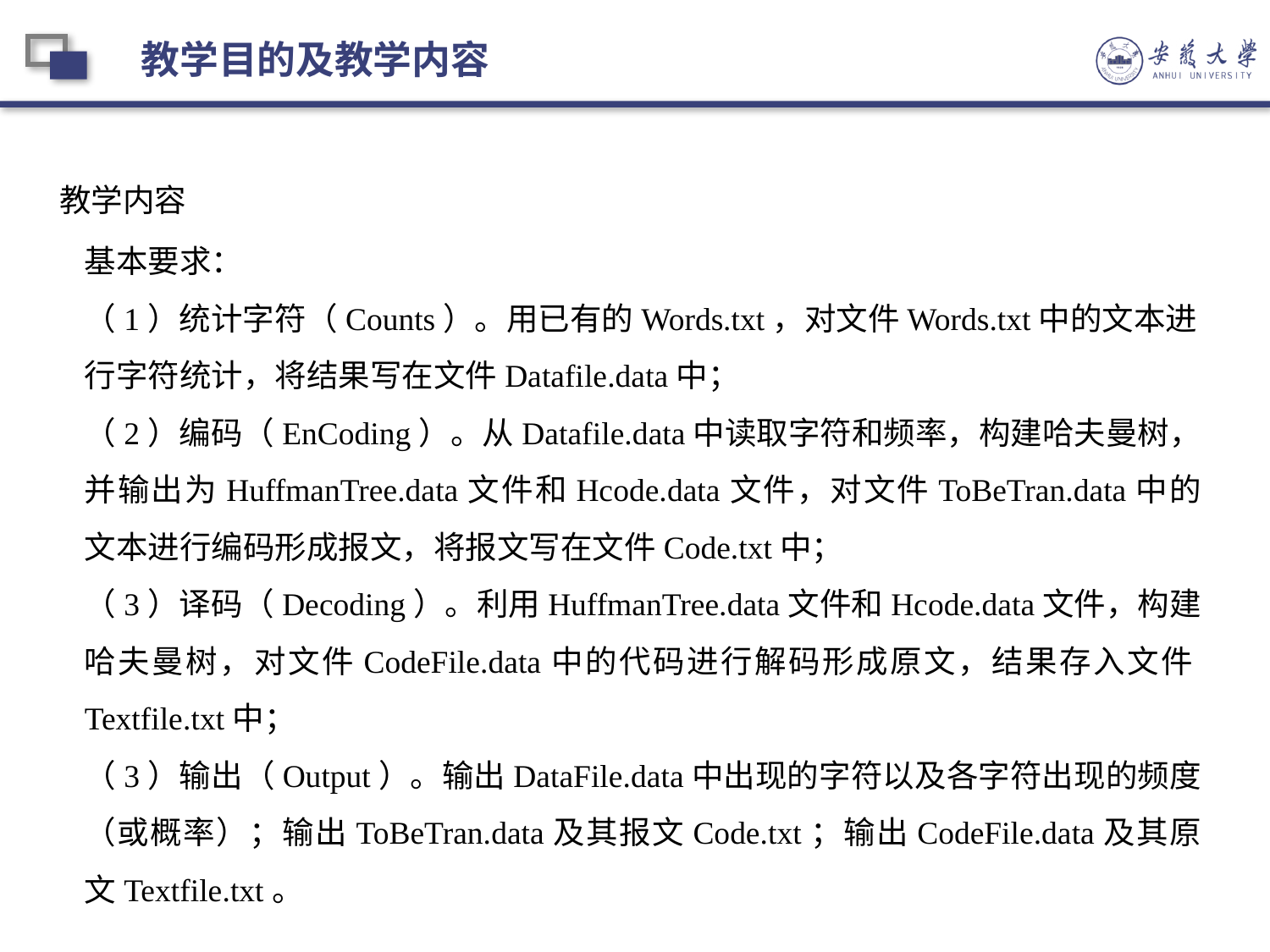

教学目的及教学内容

教学内容
E
基本要求：
（1）统计字符（Counts）。用已有的Words.txt，对文件Words.txt中的文本进行字符统计，将结果写在文件Datafile.data中；
（2）编码（EnCoding）。从Datafile.data中读取字符和频率，构建哈夫曼树，并输出为HuffmanTree.data文件和Hcode.data文件，对文件ToBeTran.data中的文本进行编码形成报文，将报文写在文件Code.txt中；
（3）译码（Decoding）。利用HuffmanTree.data文件和Hcode.data文件，构建哈夫曼树，对文件CodeFile.data中的代码进行解码形成原文，结果存入文件Textfile.txt中；
（3）输出（Output）。输出DataFile.data中出现的字符以及各字符出现的频度（或概率）；输出ToBeTran.data及其报文Code.txt；输出CodeFile.data及其原文Textfile.txt。